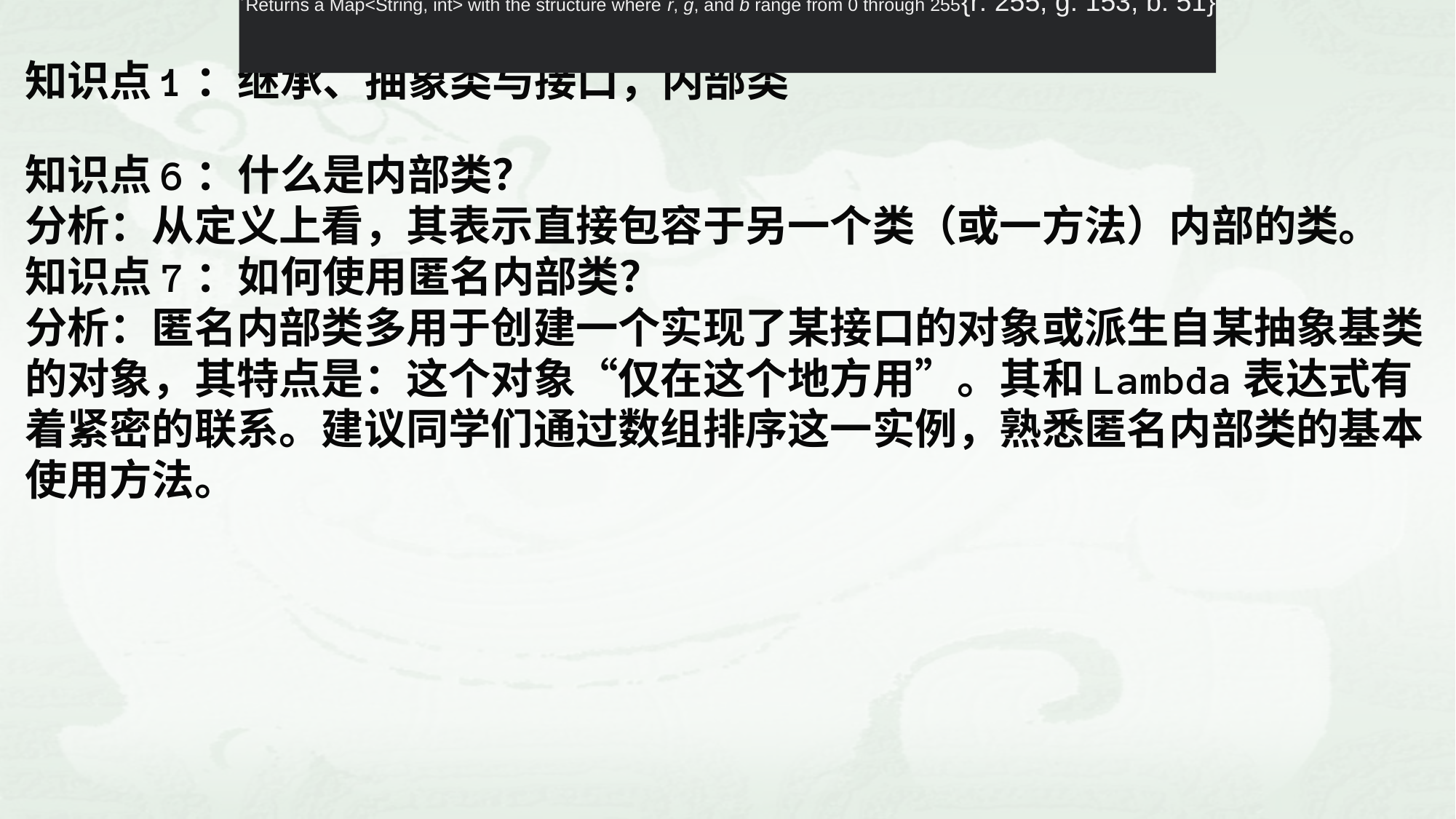

Returns a Map<String, int> with the structure where r, g, and b range from 0 through 255{r: 255, g: 153, b: 51}

知识点1：继承、抽象类与接口，内部类
知识点6：什么是内部类？
分析：从定义上看，其表示直接包容于另一个类（或一方法）内部的类。
知识点7：如何使用匿名内部类？
分析：匿名内部类多用于创建一个实现了某接口的对象或派生自某抽象基类的对象，其特点是：这个对象“仅在这个地方用”。其和Lambda表达式有着紧密的联系。建议同学们通过数组排序这一实例，熟悉匿名内部类的基本使用方法。